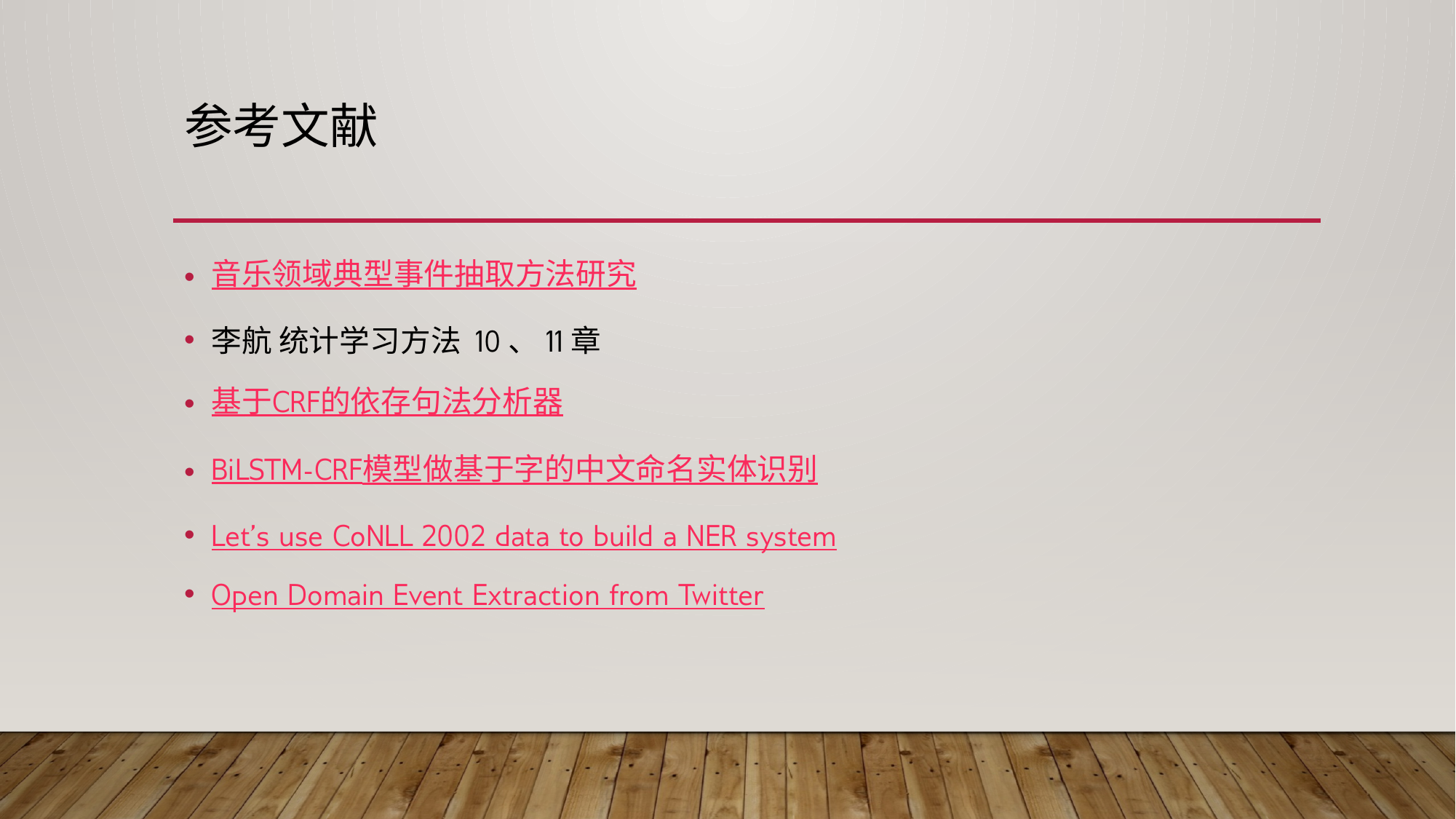

# 参考文献
音乐领域典型事件抽取方法研究
李航 统计学习方法 10、11章
基于CRF的依存句法分析器
BiLSTM-CRF模型做基于字的中文命名实体识别
Let’s use CoNLL 2002 data to build a NER system
Open Domain Event Extraction from Twitter